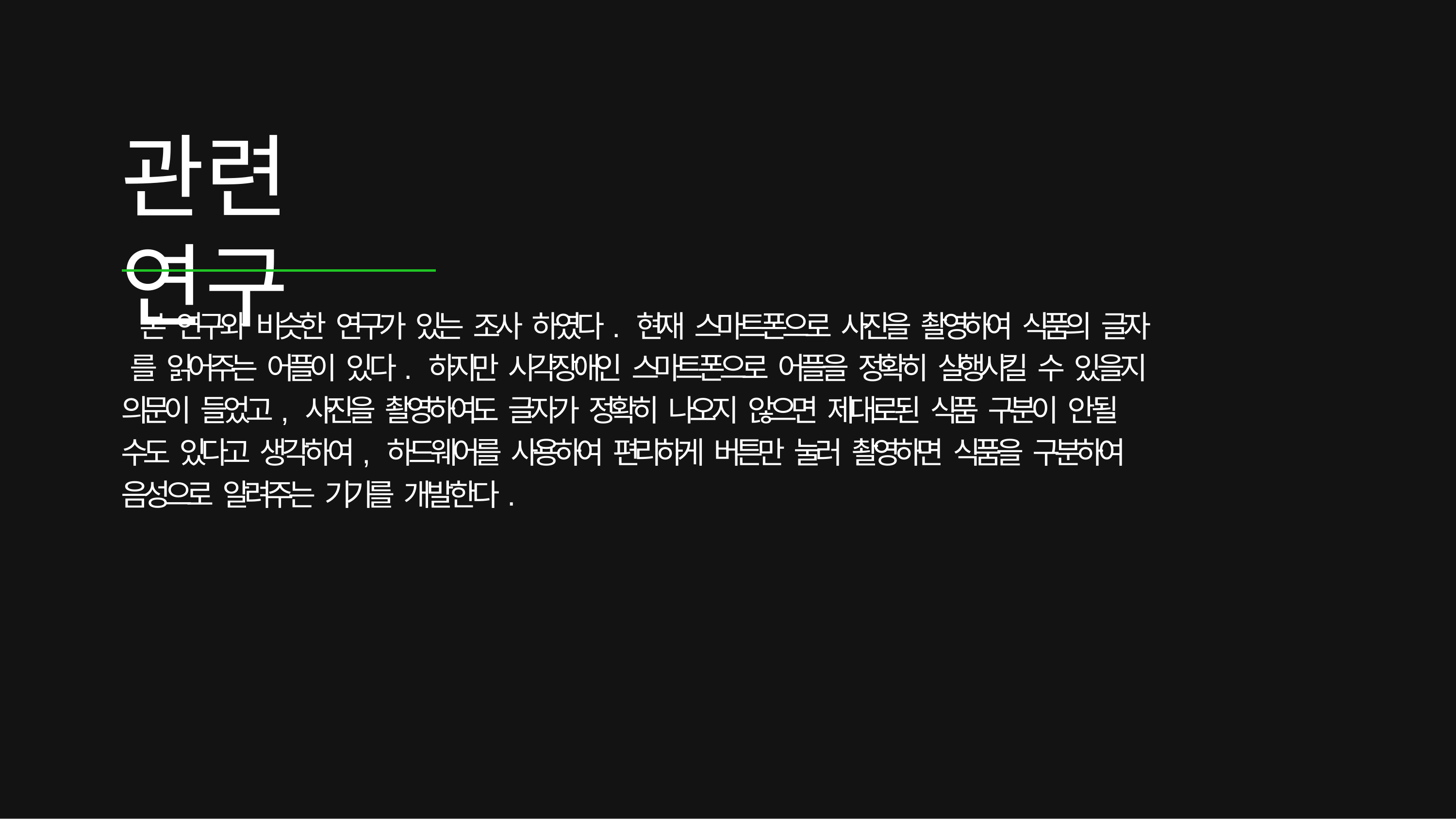

# 관련 연구

본 연구와 비슷한 연구가 있는 조사 하였다. 현재 스마트폰으로 사진을 촬영하여 식품의 글자  를 읽어주는 어플이 있다. 하지만 시각장애인 스마트폰으로 어플을 정확히 실행시킬 수 있을지  의문이 들었고, 사진을 촬영하여도 글자가 정확히 나오지 않으면 제대로된 식품 구분이 안될  수도 있다고 생각하여, 하드웨어를 사용하여 편리하게 버튼만 눌러 촬영하면 식품을 구분하여  음성으로 알려주는 기기를 개발한다.